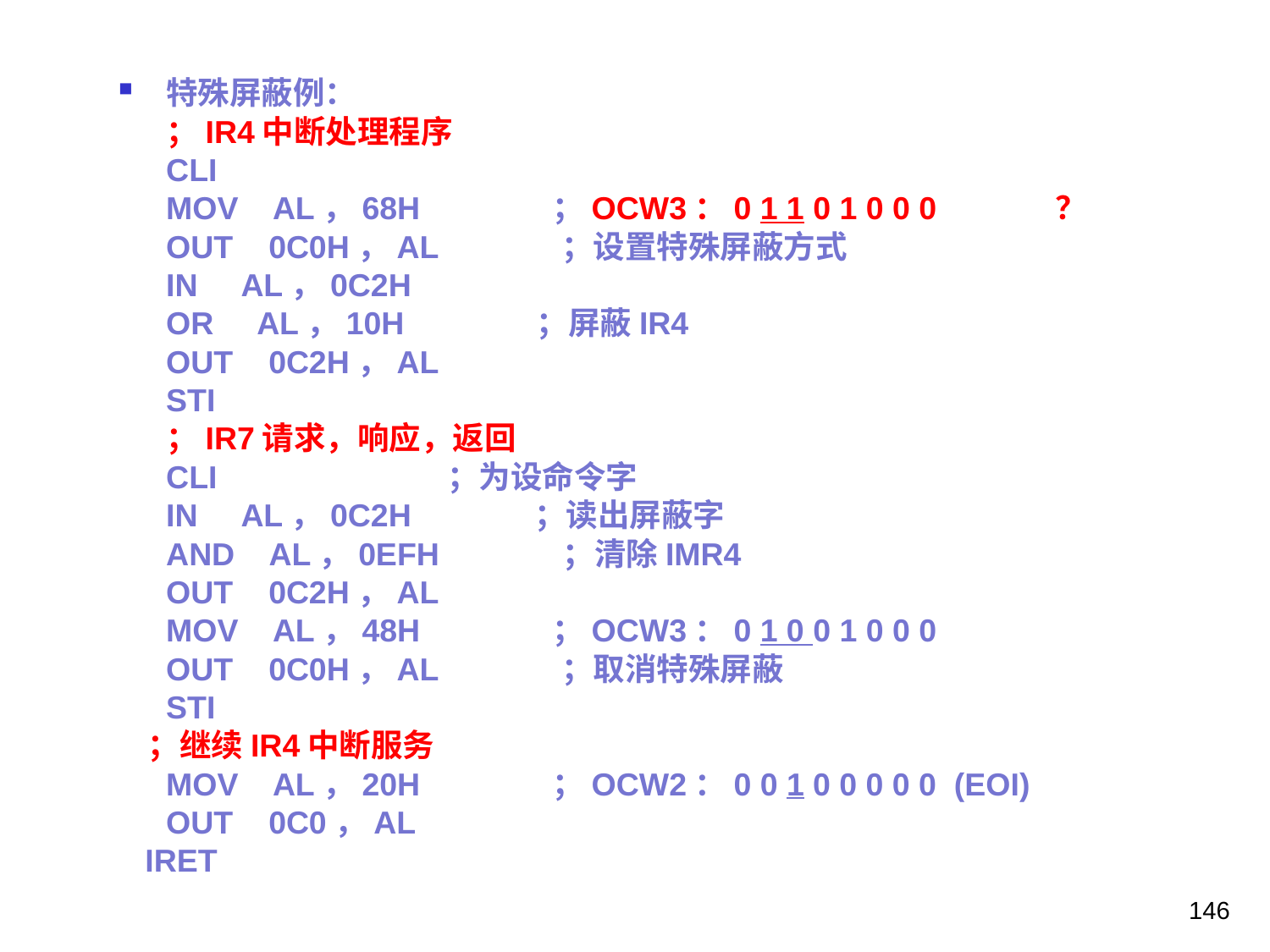

特殊屏蔽例：
	；IR4中断处理程序
	CLI
	MOV    AL，68H              ；OCW3：0 1 1 0 1 0 0 0	？
	OUT    0C0H，AL             ；设置特殊屏蔽方式
	IN     AL，0C2H
	OR     AL，10H              ；屏蔽IR4
	OUT    0C2H，AL
	STI
	；IR7请求，响应，返回
	CLI                         ；为设命令字
	IN     AL，0C2H             ；读出屏蔽字
	AND    AL，0EFH             ；清除IMR4
	OUT    0C2H，AL
	MOV    AL，48H              ；OCW3：0 1 0 0 1 0 0 0
	OUT    0C0H，AL             ；取消特殊屏蔽
	STI
   ；继续IR4中断服务
	MOV    AL，20H              ；OCW2：0 0 1 0 0 0 0 0  (EOI)
	OUT    0C0，AL
   IRET
146